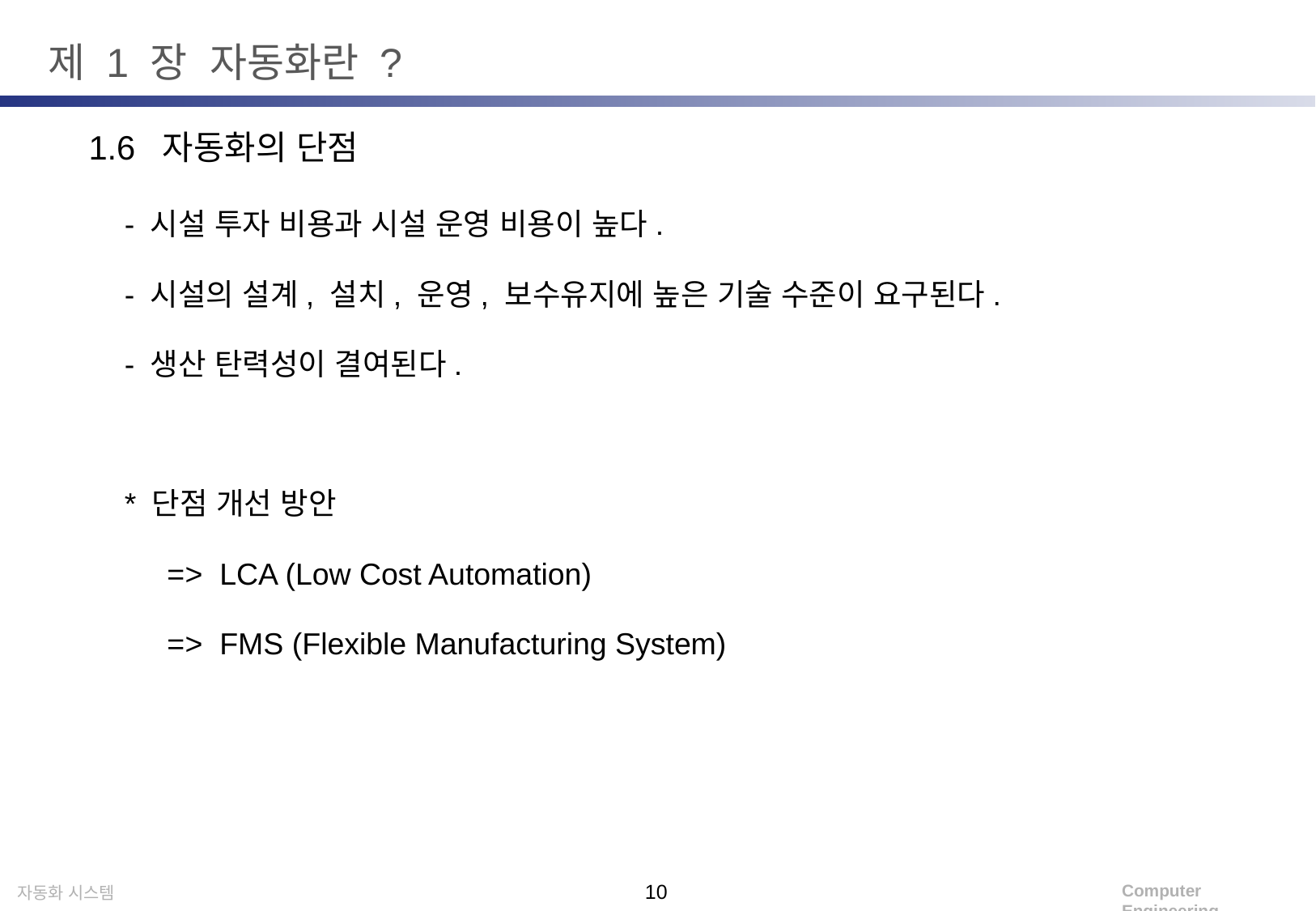

제 1 장  자동화란 ?
1.6  자동화의 단점
- 시설 투자 비용과 시설 운영 비용이 높다.
- 시설의 설계, 설치, 운영, 보수유지에 높은 기술 수준이 요구된다.
- 생산 탄력성이 결여된다.

* 단점 개선 방안
     =>  LCA (Low Cost Automation)
     =>  FMS (Flexible Manufacturing System)